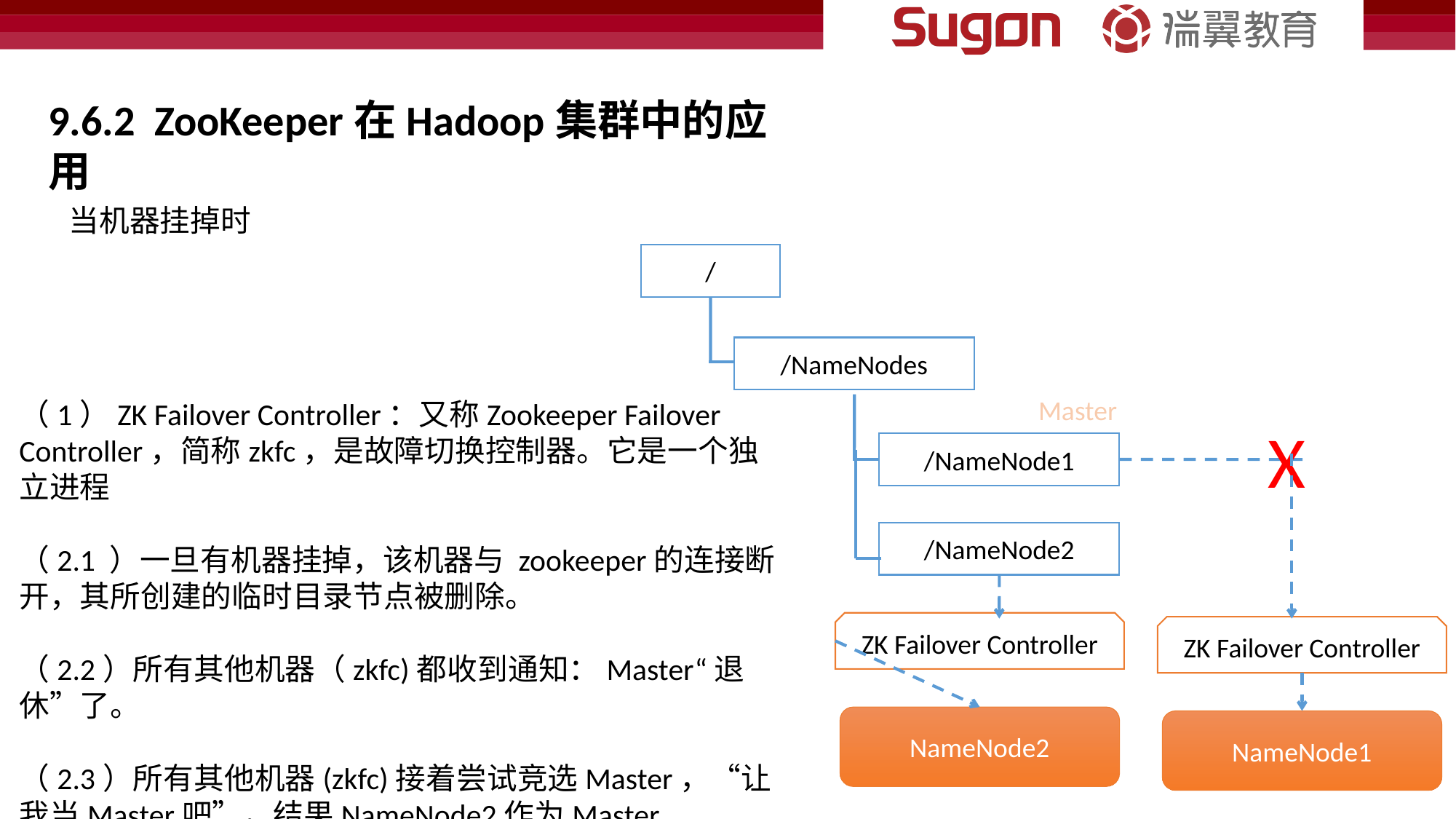

9.6.2  ZooKeeper在Hadoop集群中的应用
当机器挂掉时
/
/NameNodes
Master
（1）ZK Failover Controller：又称Zookeeper Failover Controller，简称zkfc，是故障切换控制器。它是一个独立进程

（2.1 ）一旦有机器挂掉，该机器与 zookeeper的连接断开，其所创建的临时目录节点被删除。

（2.2）所有其他机器（zkfc)都收到通知：Master“退休”了。

（2.3）所有其他机器(zkfc)接着尝试竞选Master，“让我当Master吧”，结果NameNode2作为Master
X
/NameNode1
/NameNode2
ZK Failover Controller
ZK Failover Controller
NameNode2
NameNode1
39